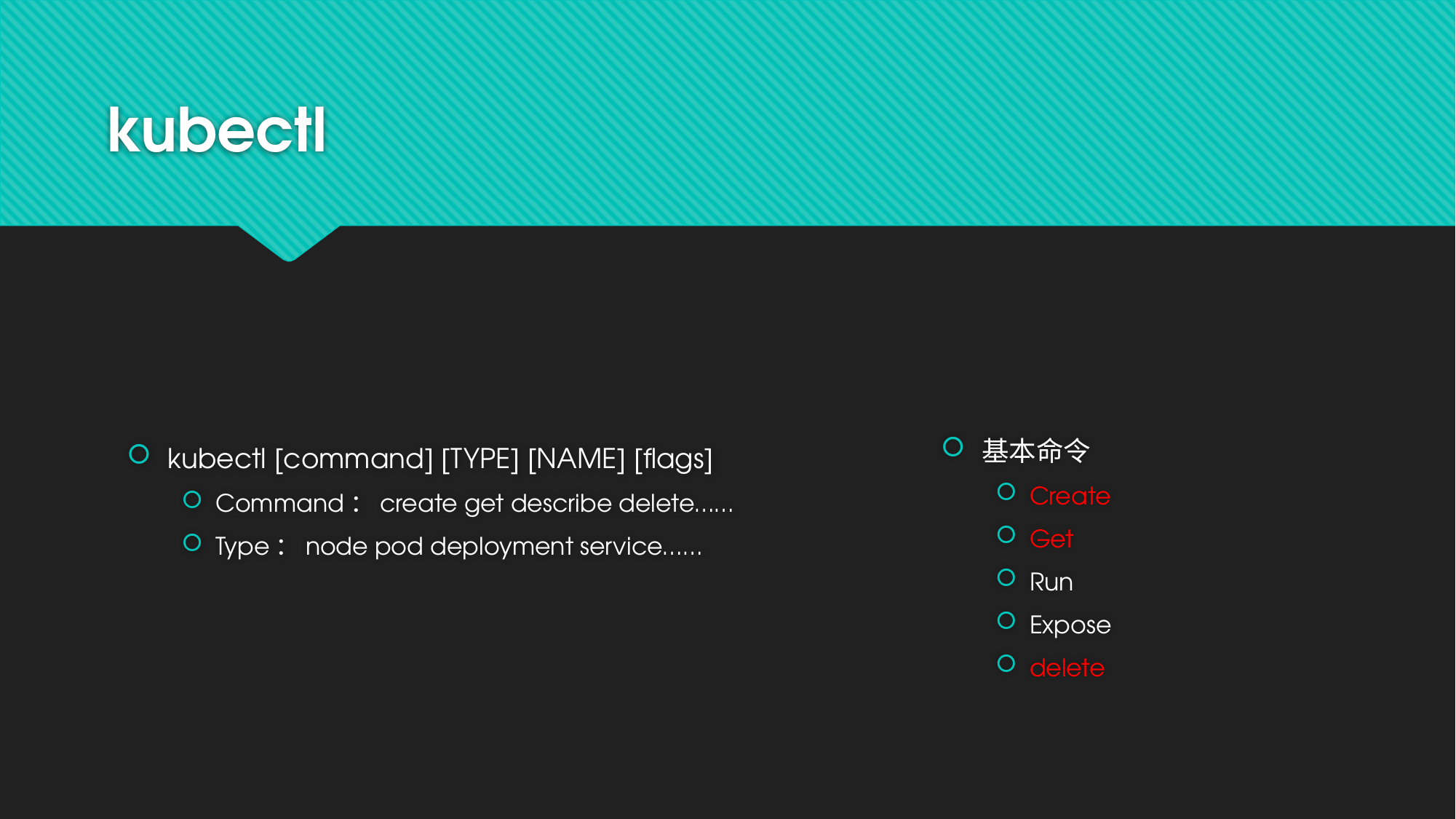

# kubectl
kubectl [command] [TYPE] [NAME] [flags]
Command：create get describe delete……
Type：node pod deployment service……
基本命令
Create
Get
Run
Expose
delete